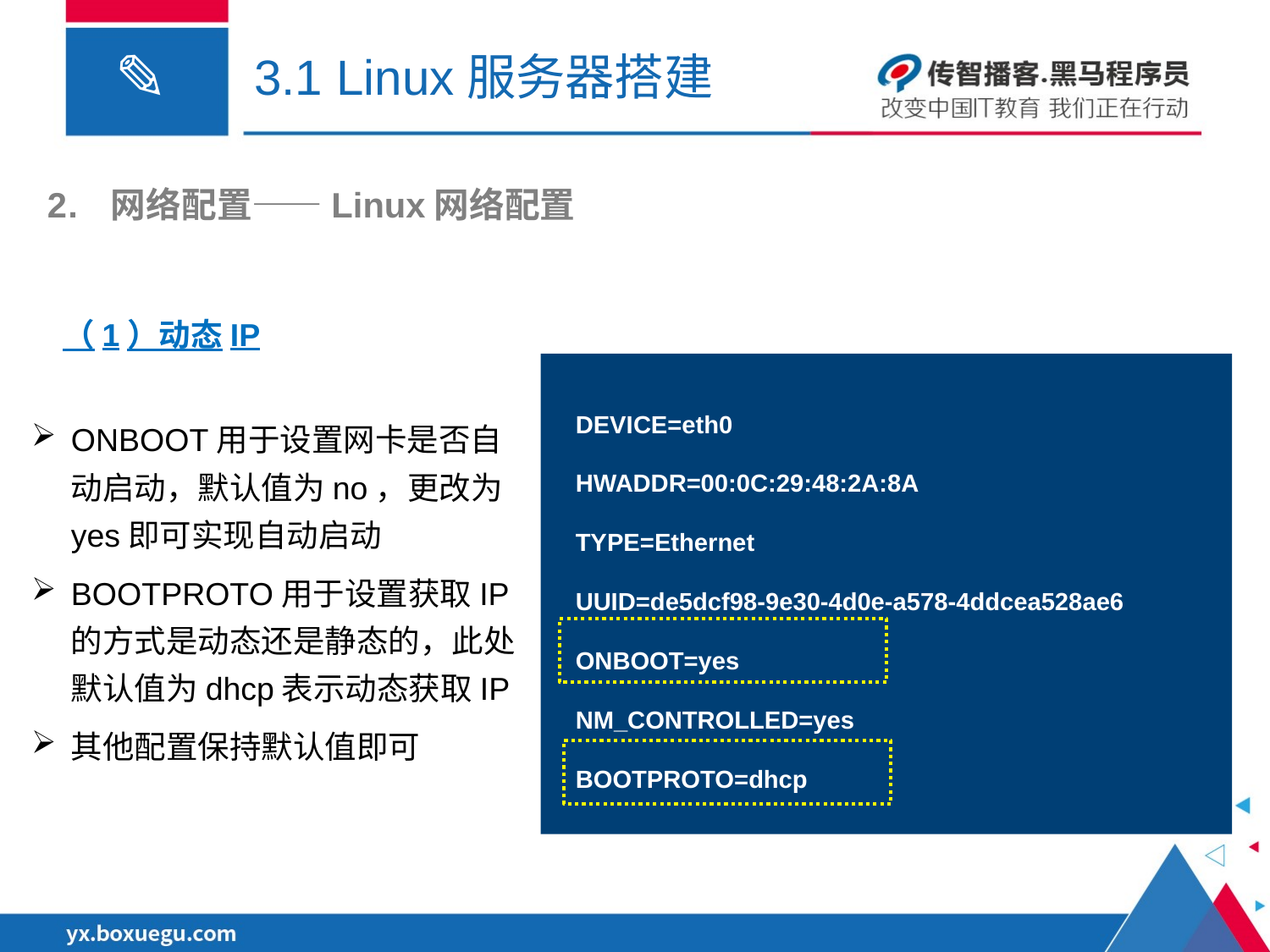

# 3.1 Linux服务器搭建
网络配置——Linux网络配置
（1）动态IP

DEVICE=eth0
HWADDR=00:0C:29:48:2A:8A
TYPE=Ethernet
UUID=de5dcf98-9e30-4d0e-a578-4ddcea528ae6
ONBOOT=yes
NM_CONTROLLED=yes
BOOTPROTO=dhcp
ONBOOT用于设置网卡是否自动启动，默认值为no，更改为yes即可实现自动启动
BOOTPROTO用于设置获取IP的方式是动态还是静态的，此处默认值为dhcp表示动态获取IP
其他配置保持默认值即可